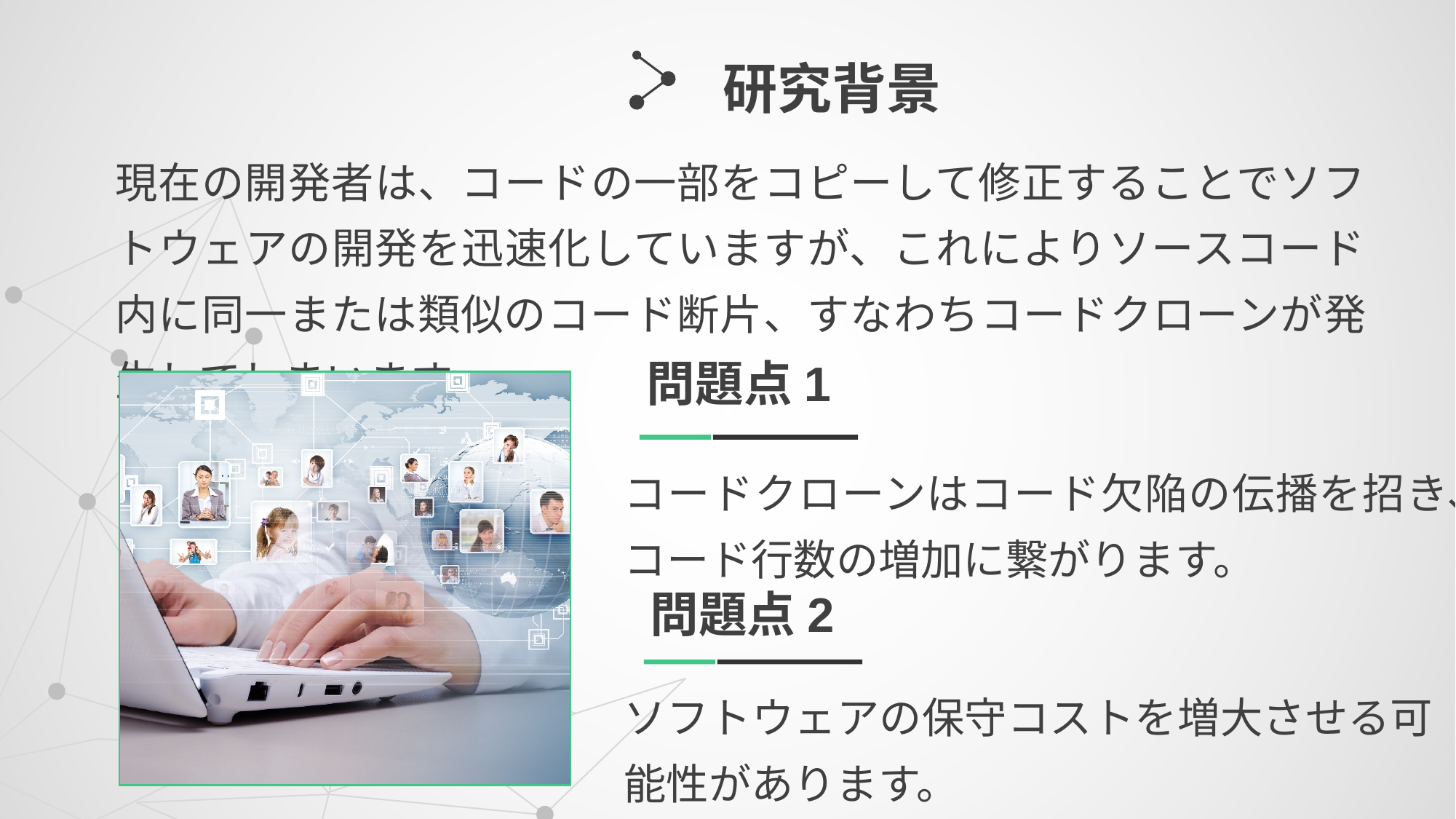

研究背景
現在の開発者は、コードの一部をコピーして修正することでソフトウェアの開発を迅速化していますが、これによりソースコード内に同一または類似のコード断片、すなわちコードクローンが発生してしまいます。
問題点1

コードクローンはコード欠陥の伝播を招き、コード行数の増加に繋がります。
問題点2

ソフトウェアの保守コストを増大させる可能性があります。